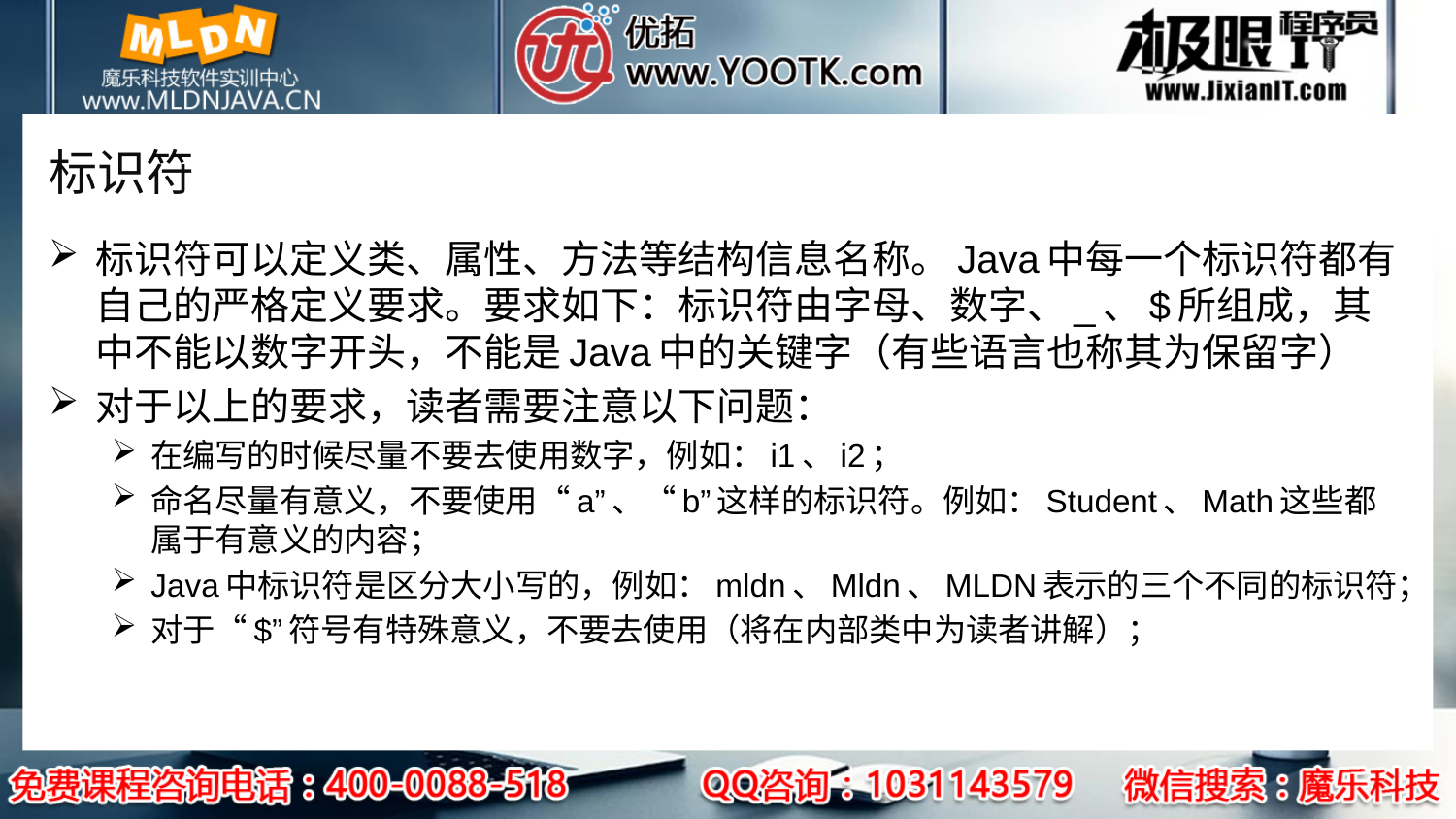

# 标识符
标识符可以定义类、属性、方法等结构信息名称。Java中每一个标识符都有自己的严格定义要求。要求如下：标识符由字母、数字、_、$所组成，其中不能以数字开头，不能是Java中的关键字（有些语言也称其为保留字）
对于以上的要求，读者需要注意以下问题：
在编写的时候尽量不要去使用数字，例如：i1、i2；
命名尽量有意义，不要使用“a”、“b”这样的标识符。例如：Student、Math这些都属于有意义的内容；
Java中标识符是区分大小写的，例如：mldn、Mldn、MLDN表示的三个不同的标识符；
对于“$”符号有特殊意义，不要去使用（将在内部类中为读者讲解）；